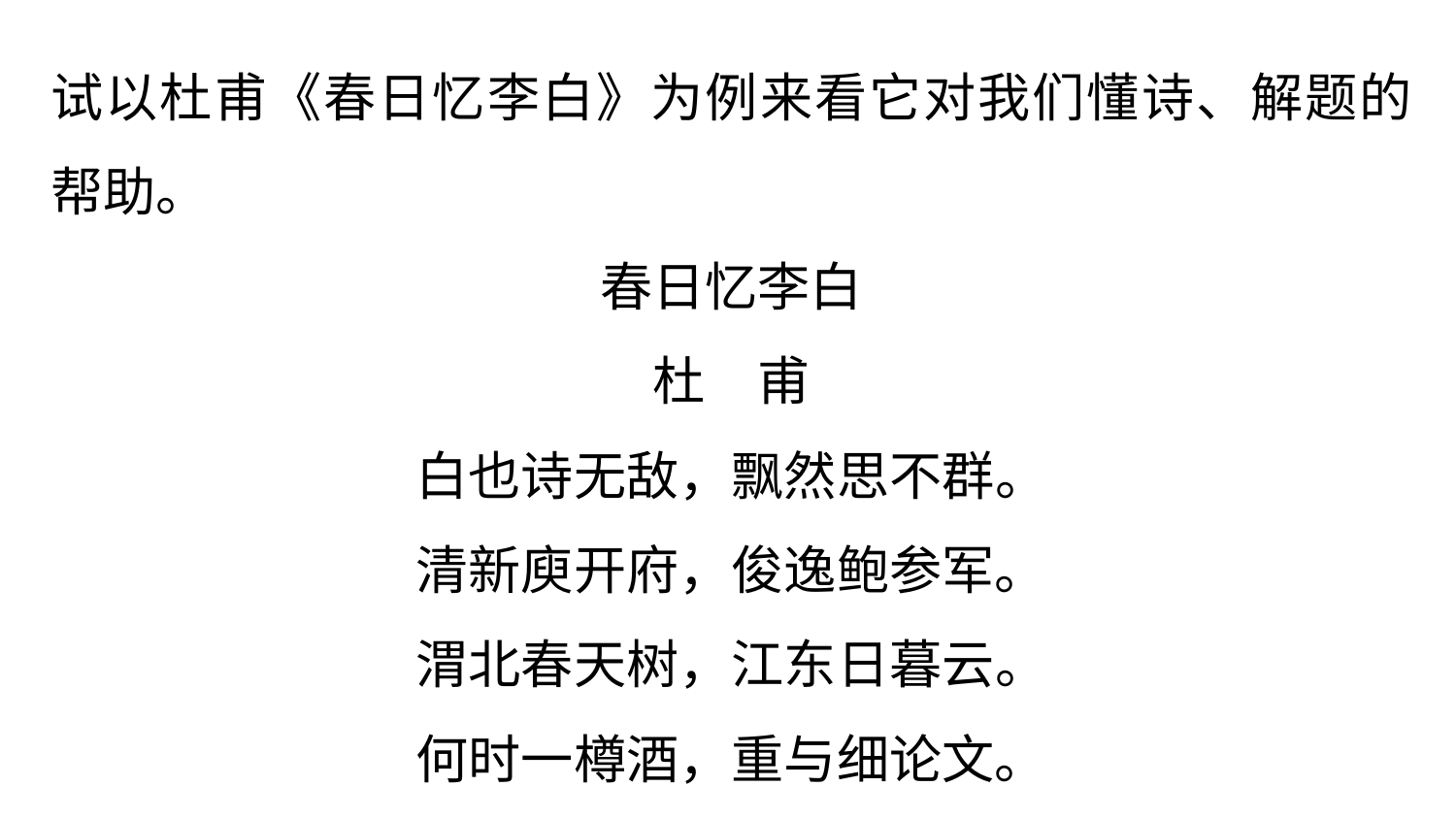

试以杜甫《春日忆李白》为例来看它对我们懂诗、解题的帮助。
春日忆李白
杜　甫
白也诗无敌，飘然思不群。
清新庾开府，俊逸鲍参军。
渭北春天树，江东日暮云。
何时一樽酒，重与细论文。